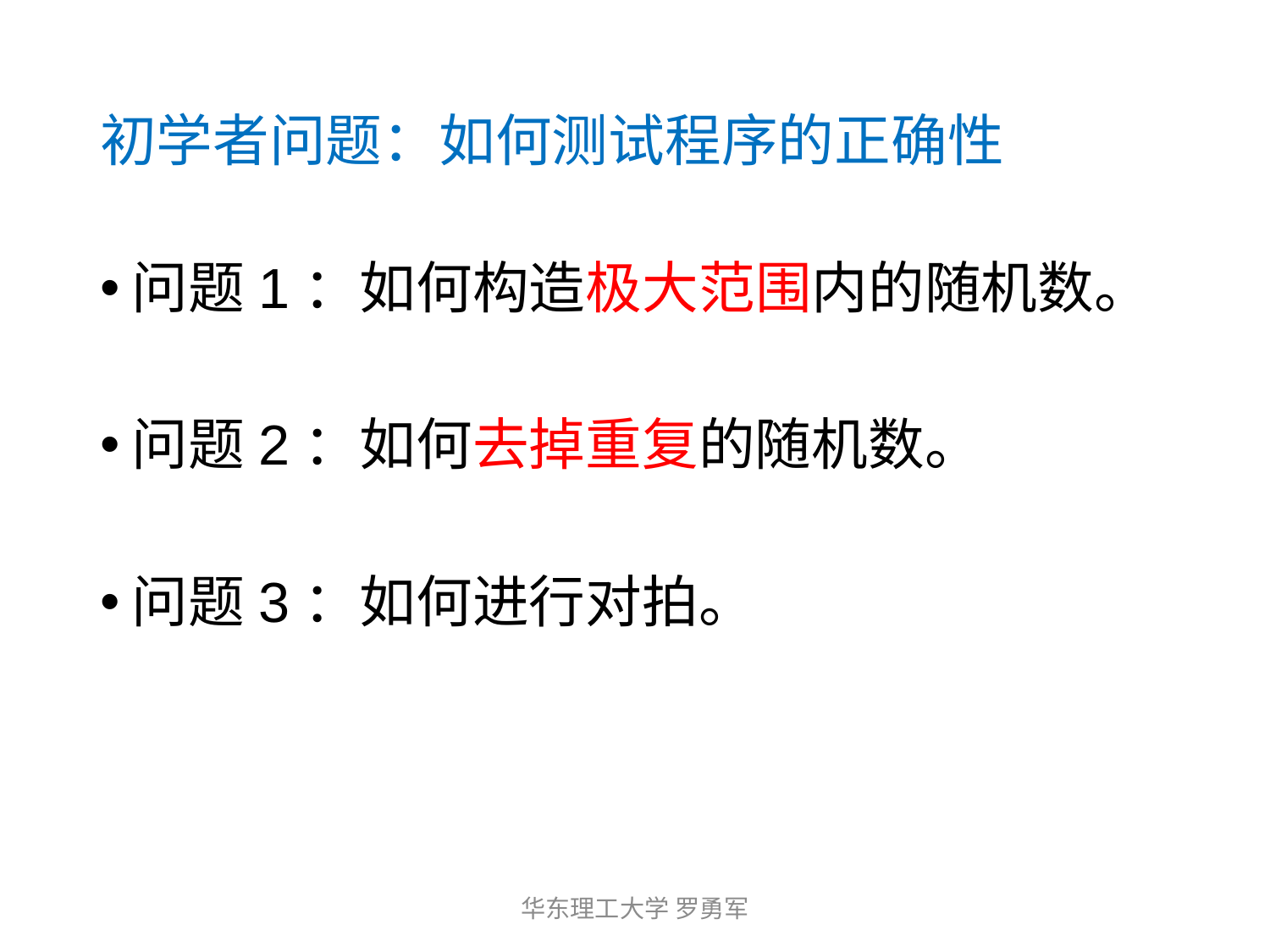

# 初学者问题：如何测试程序的正确性
问题1：如何构造极大范围内的随机数。

问题2：如何去掉重复的随机数。

问题3：如何进行对拍。
华东理工大学 罗勇军